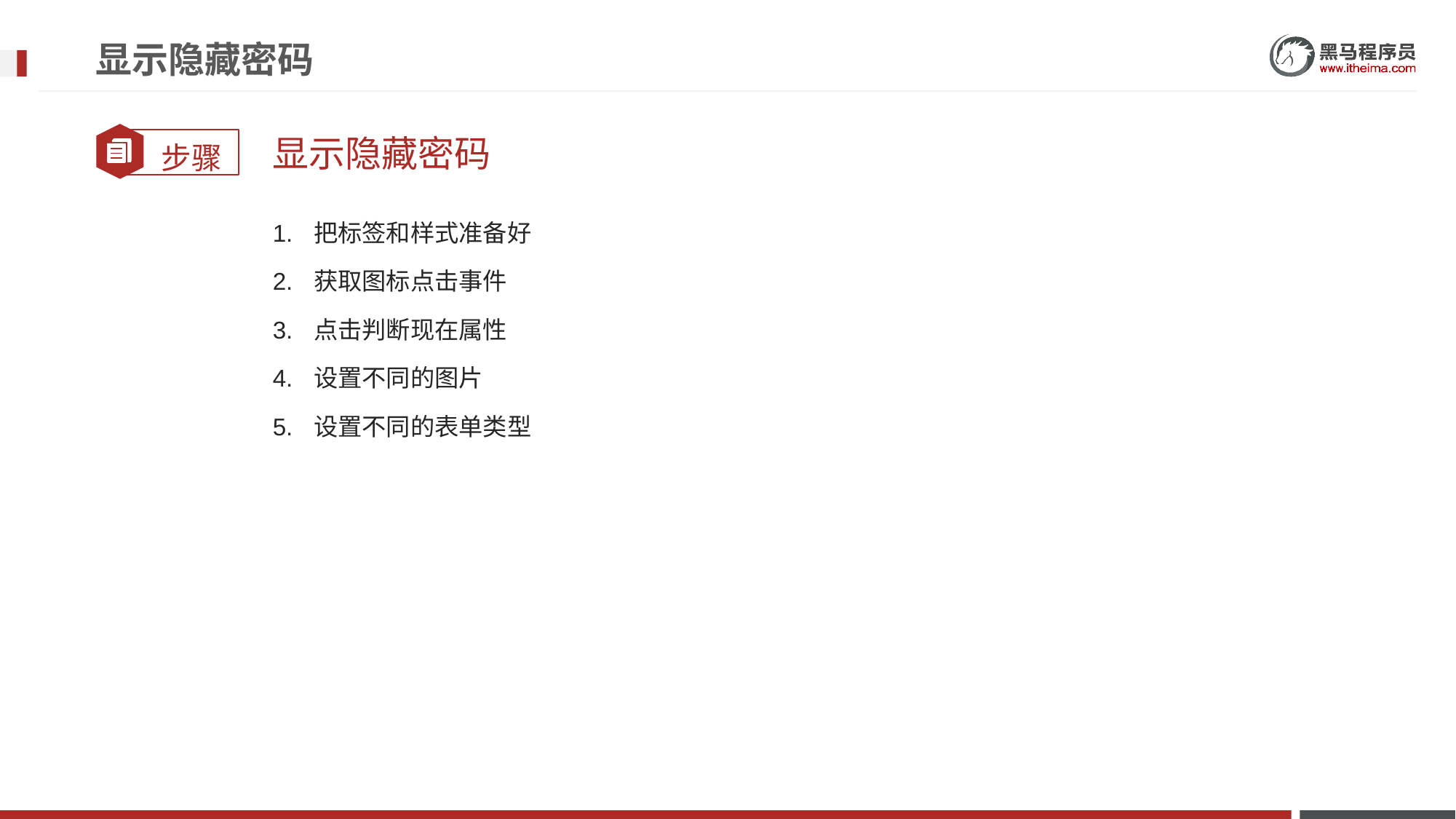

# 显示隐藏密码
显示隐藏密码
把标签和样式准备好
获取图标点击事件
点击判断现在属性
设置不同的图片
设置不同的表单类型